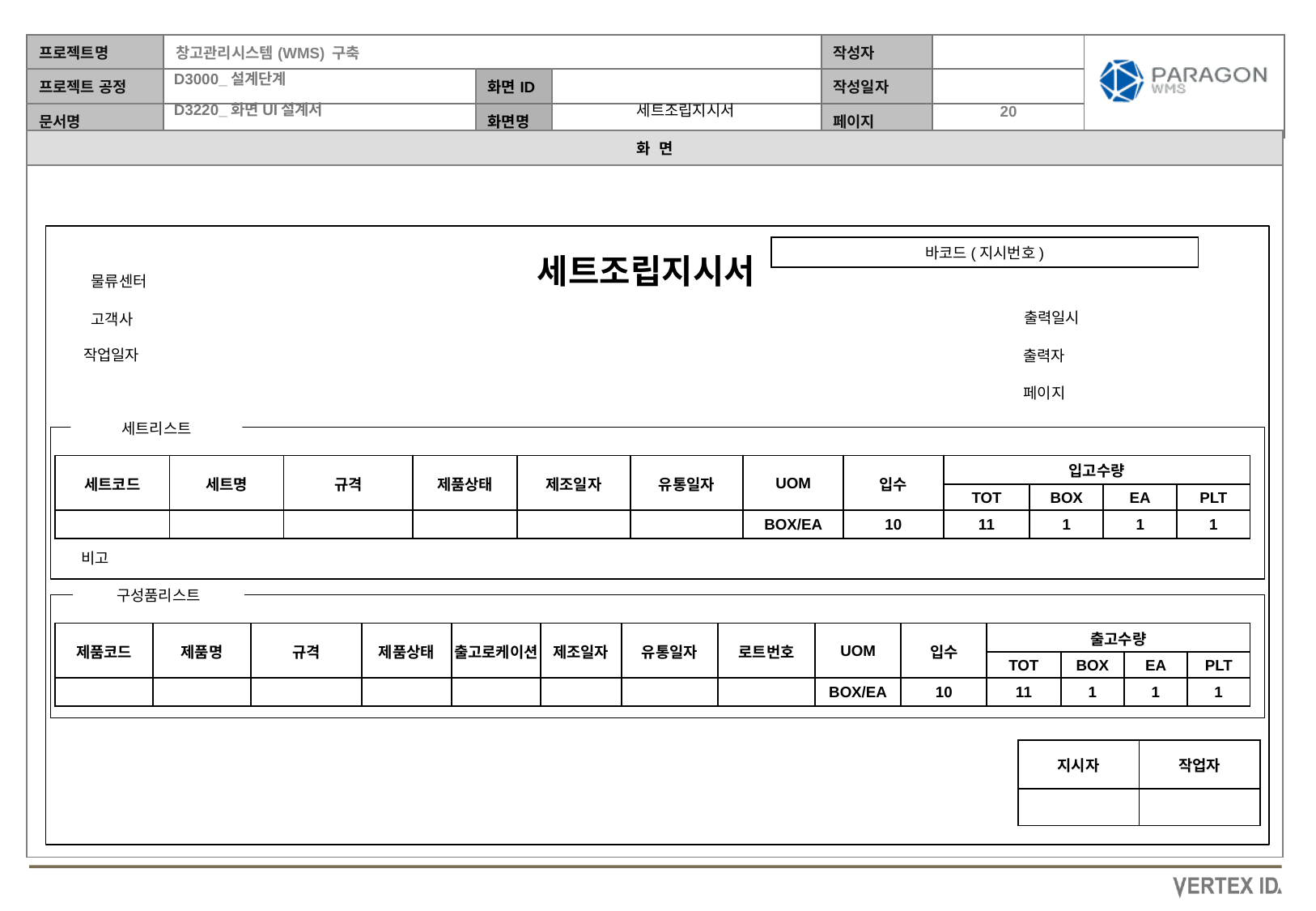

세트조립지시서

바코드(지시번호)
세트조립지시서
물류센터
출력일시
고객사
작업일자
출력자
페이지
세트리스트

| 세트코드 | 세트명 | 규격 | 제품상태 | 제조일자 | 유통일자 | UOM | 입수 | 입고수량 |  |  |  |
| --- | --- | --- | --- | --- | --- | --- | --- | --- | --- | --- | --- |
|  |  |  |  |  |  |  |  | TOT | BOX | EA | PLT |
|  |  |  |  |  |  | BOX/EA | 10 | 11 | 1 | 1 | 1 |
비고
구성품리스트

| 제품코드 | 제품명 | 규격 | 제품상태 | 출고로케이션 | 제조일자 | 유통일자 | 로트번호 | UOM | 입수 | 출고수량 |  |  |  |
| --- | --- | --- | --- | --- | --- | --- | --- | --- | --- | --- | --- | --- | --- |
|  |  |  |  |  |  |  |  |  |  | TOT | BOX | EA | PLT |
|  |  |  |  |  |  |  |  | BOX/EA | 10 | 11 | 1 | 1 | 1 |
| 지시자 | 작업자 |
| --- | --- |
|  |  |